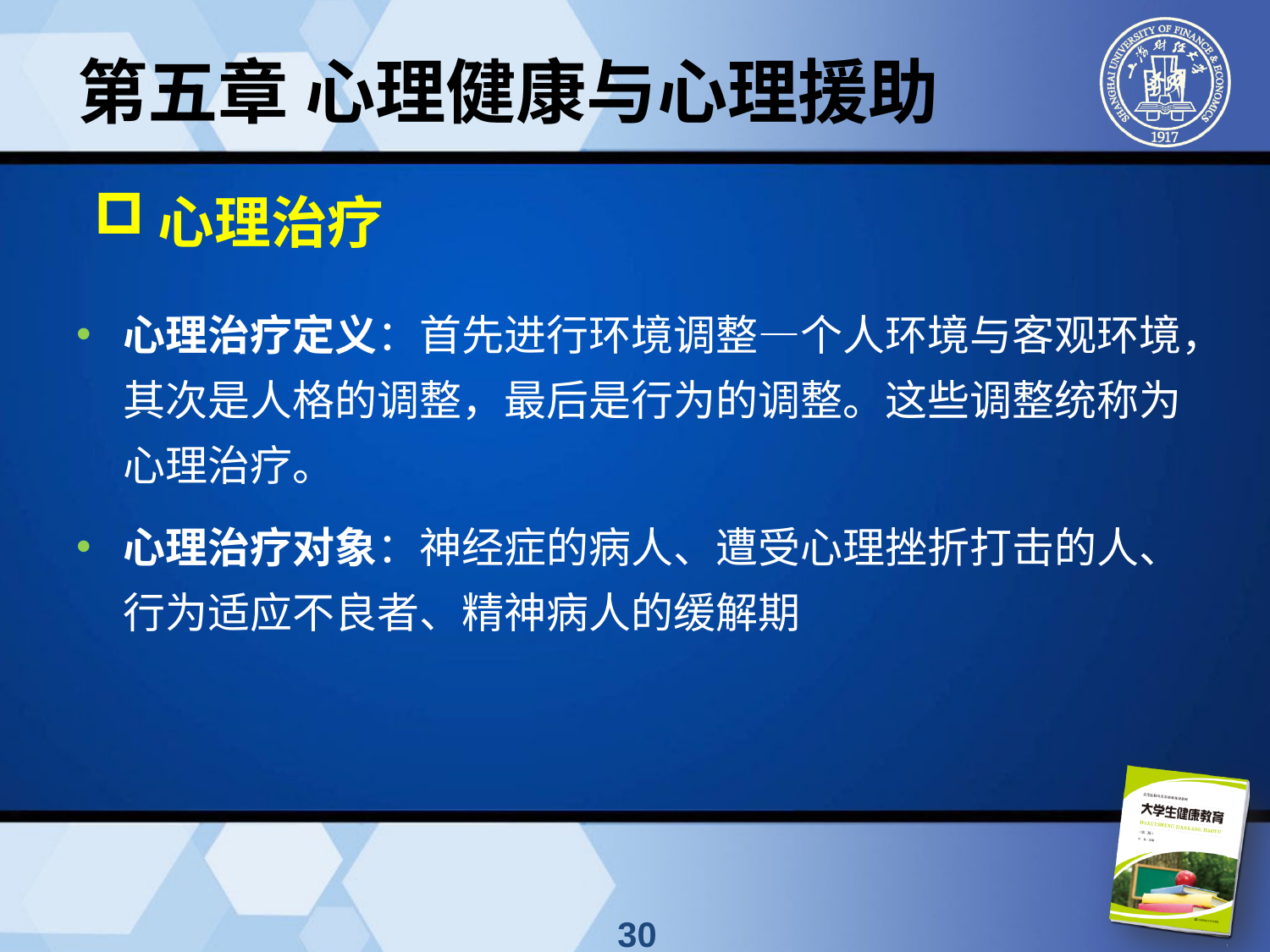

第五章 心理健康与心理援助
心理治疗
心理治疗定义：首先进行环境调整—个人环境与客观环境，其次是人格的调整，最后是行为的调整。这些调整统称为心理治疗。
心理治疗对象：神经症的病人、遭受心理挫折打击的人、行为适应不良者、精神病人的缓解期

30